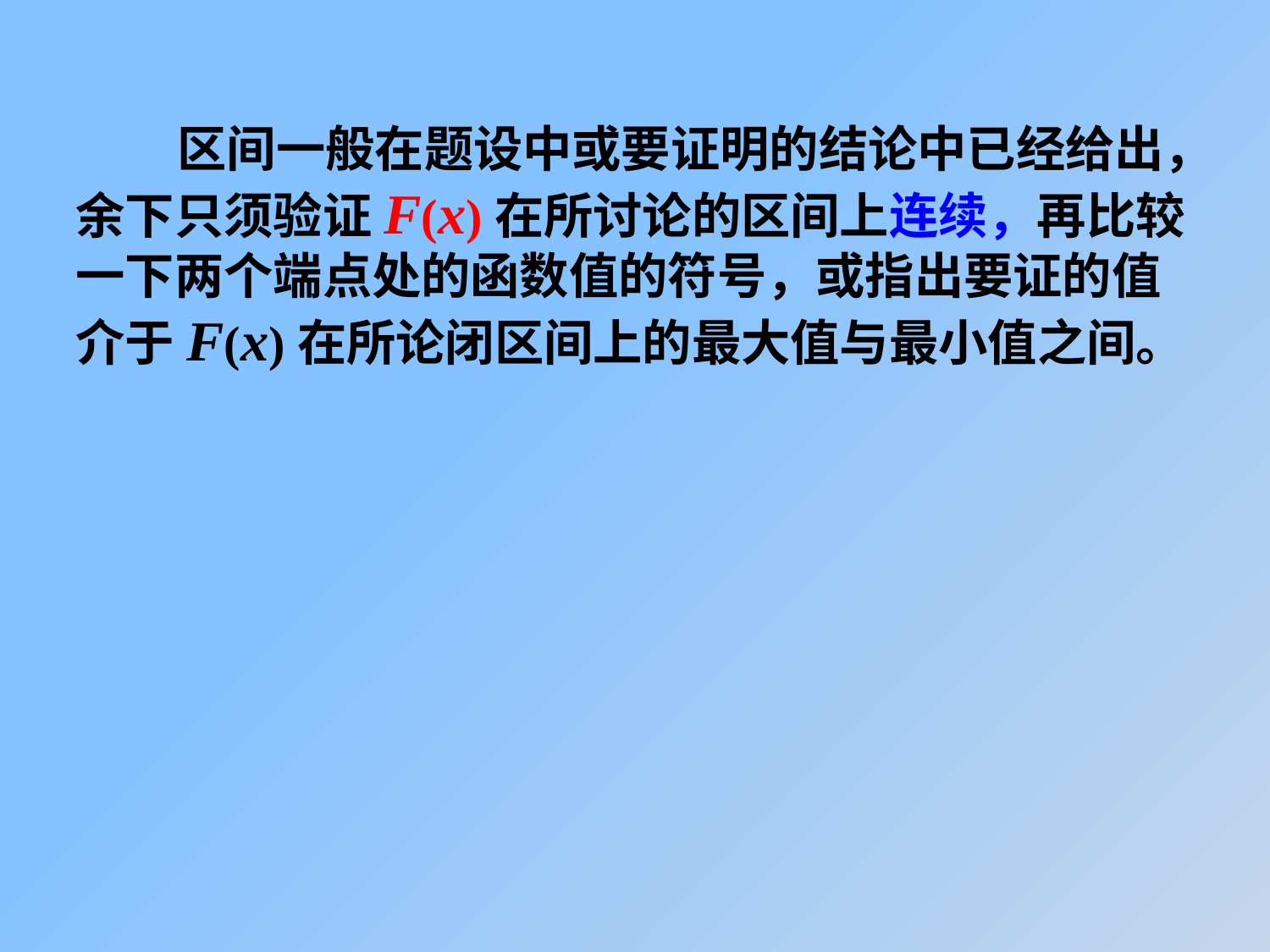

区间一般在题设中或要证明的结论中已经给出，
余下只须验证F(x)在所讨论的区间上连续，再比较一下两个端点处的函数值的符号，或指出要证的值介于F(x)在所论闭区间上的最大值与最小值之间。